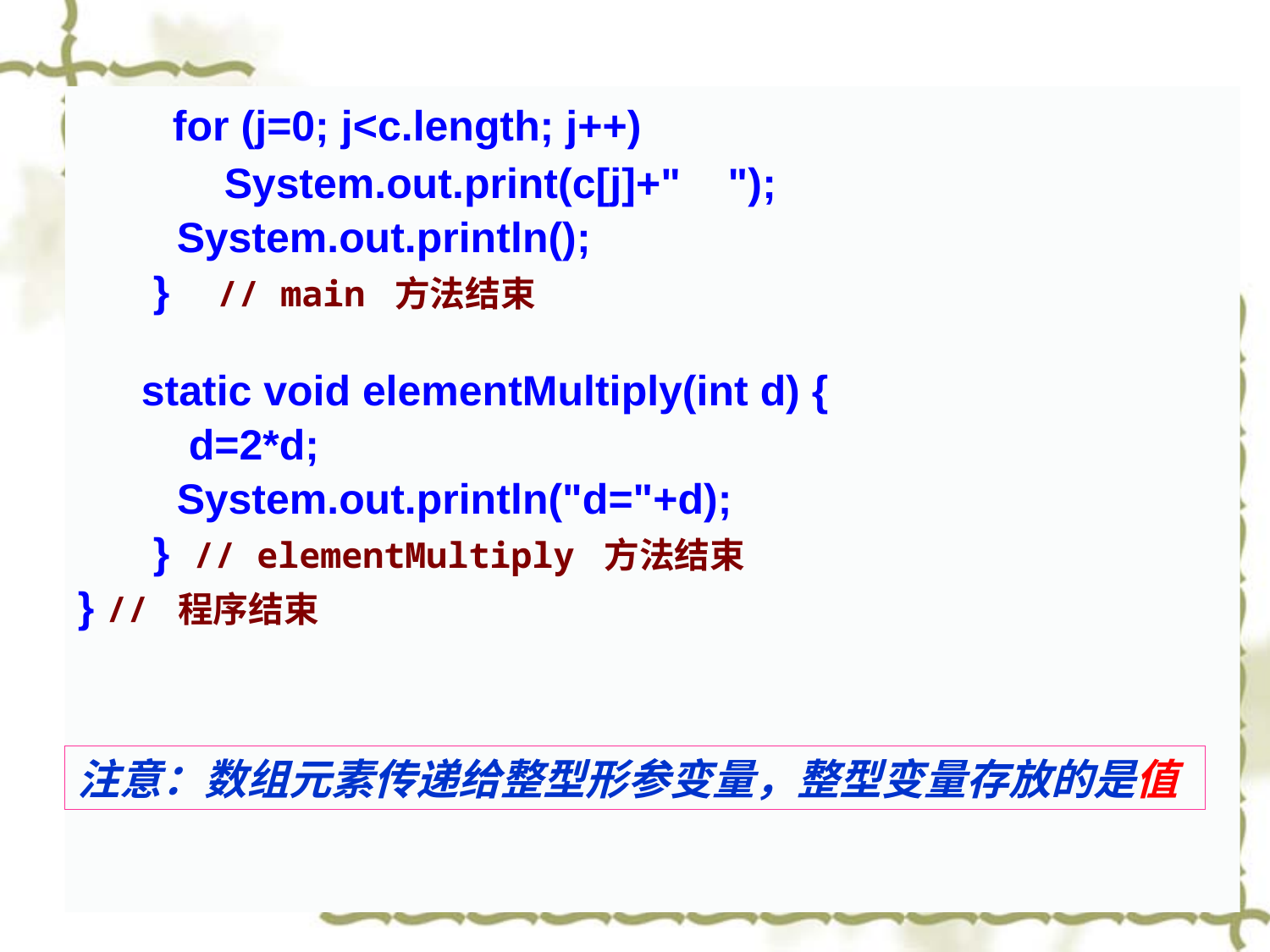

for (j=0; j<c.length; j++)
       System.out.print(c[j]+"    ");
   System.out.println();
 }    // main 方法结束

static void elementMultiply(int d) {
    d=2*d;
   System.out.println("d="+d);
 }  // elementMultiply 方法结束
} // 程序结束
注意：数组元素传递给整型形参变量，整型变量存放的是值